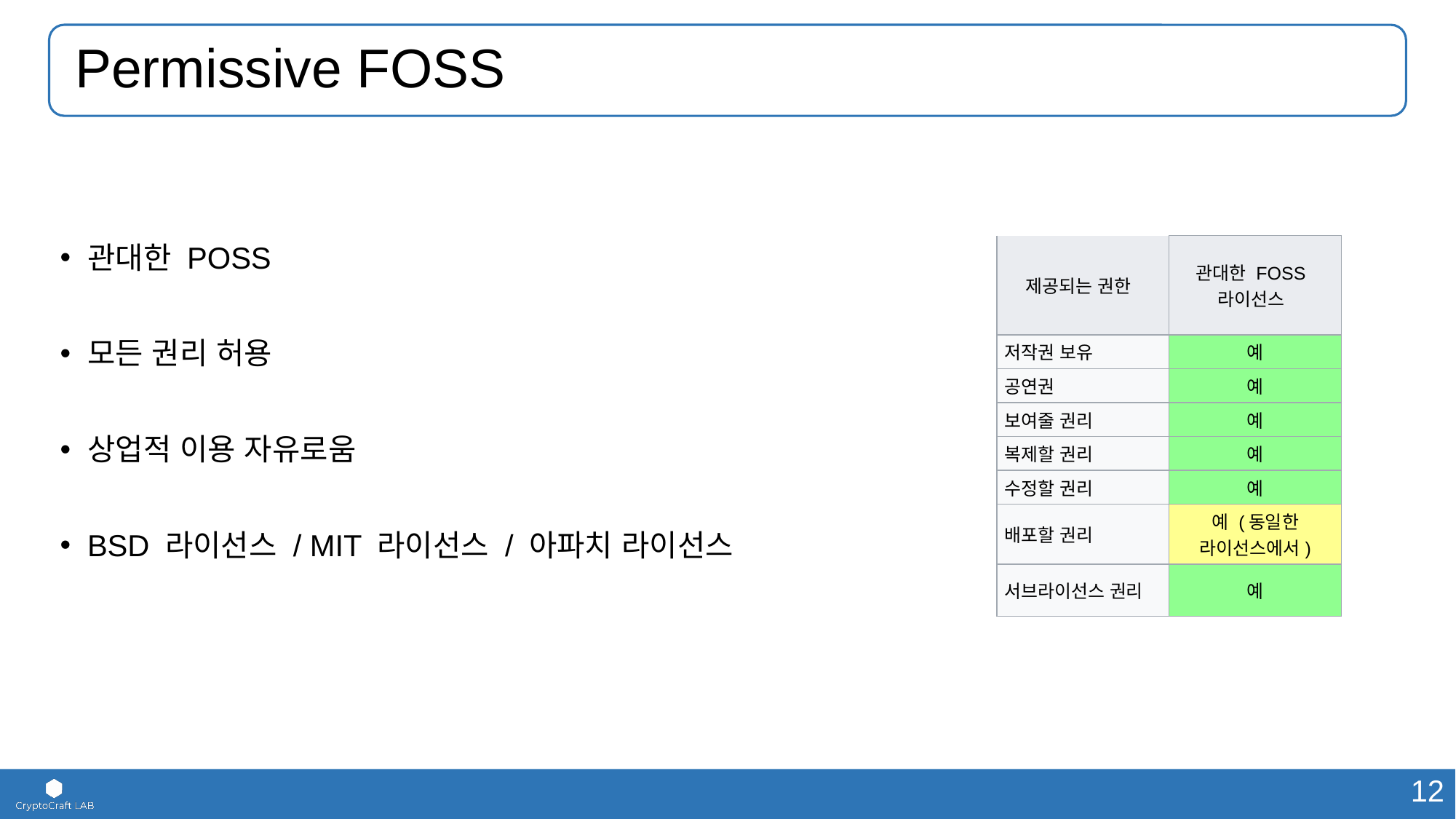

# Permissive FOSS

관대한 POSS

모든 권리 허용

상업적 이용 자유로움

BSD 라이선스 / MIT 라이선스 / 아파치 라이선스
| 제공되는 권한 | 관대한 FOSS 라이선스 |
| --- | --- |
| 저작권 보유 | 예 |
| 공연권 | 예 |
| 보여줄 권리 | 예 |
| 복제할 권리 | 예 |
| 수정할 권리 | 예 |
| 배포할 권리 | 예 (동일한 라이선스에서) |
| 서브라이선스 권리 | 예 |